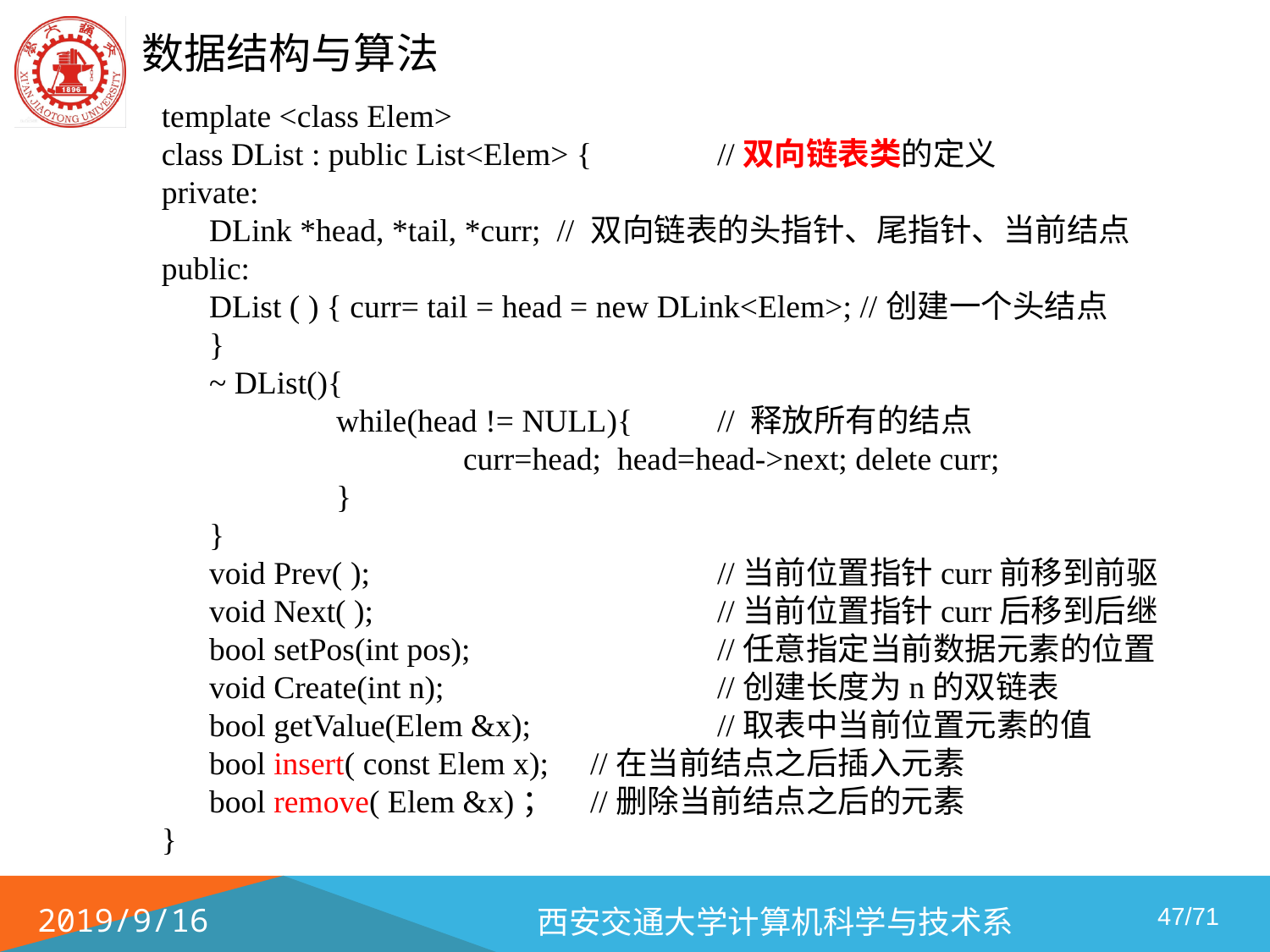

template <class Elem>
class DList : public List<Elem> {	//双向链表类的定义
private:
	DLink *head, *tail, *curr;  // 双向链表的头指针、尾指针、当前结点
public:
	DList ( ) { curr= tail = head = new DLink<Elem>; //创建一个头结点
	}
	~ DList(){
		while(head != NULL){ 	// 释放所有的结点
			curr=head;  head=head->next; delete curr;
		}
	}
	void Prev( );	 		//当前位置指针curr前移到前驱
	void Next( );			//当前位置指针curr后移到后继
	bool setPos(int pos);	  	//任意指定当前数据元素的位置
	void Create(int n);     		//创建长度为n的双链表
	bool getValue(Elem &x);		//取表中当前位置元素的值
	bool insert( const Elem x);	//在当前结点之后插入元素
	bool remove( Elem &x)；  	//删除当前结点之后的元素
}